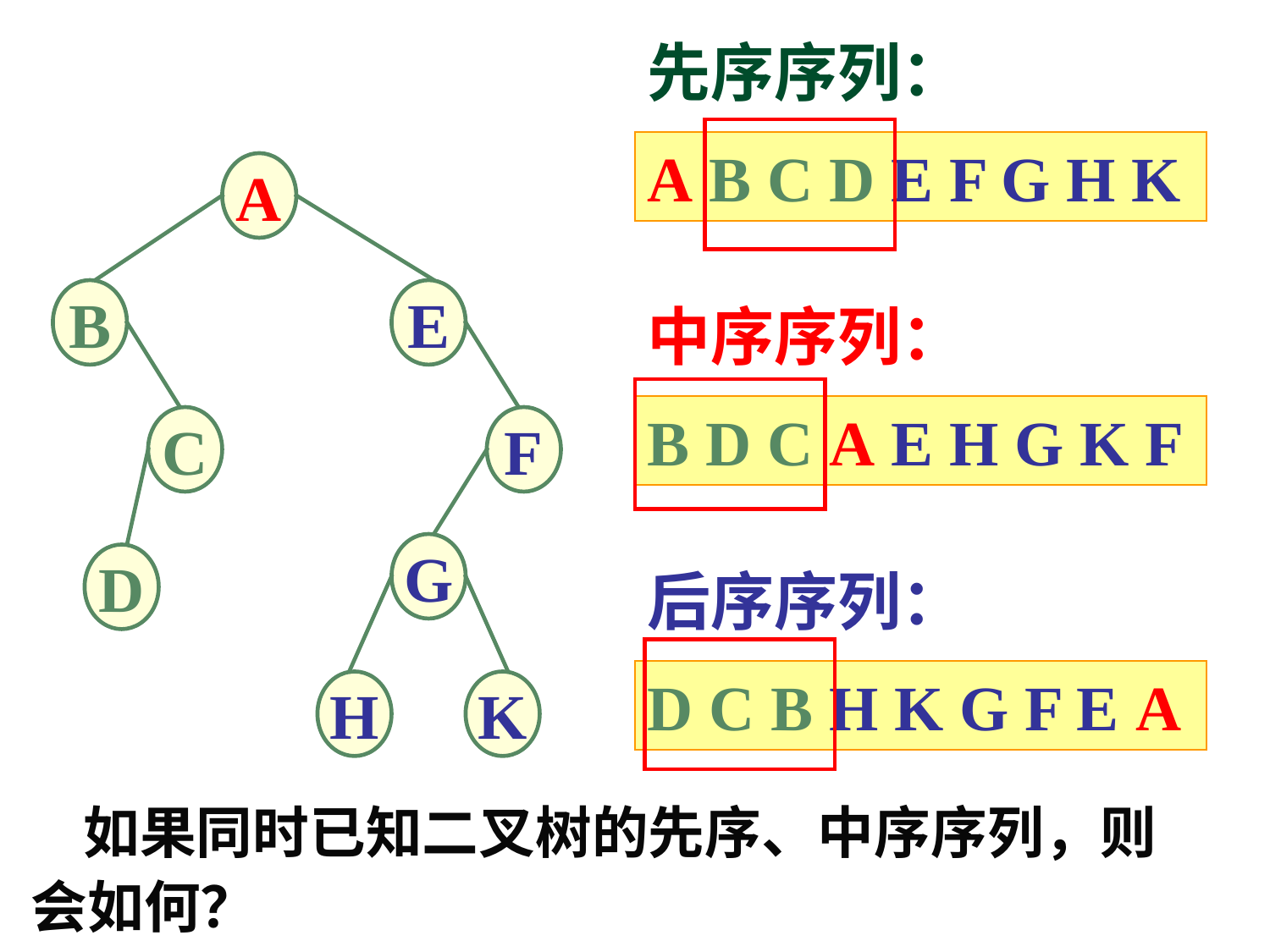

先序序列：

A B C D E F G H K
A

B
E

C
F

G
D

H
K
中序序列：

B D C A E H G K F
后序序列：

D C B H K G F E A
   如果同时已知二叉树的先序、中序序列，则会如何？